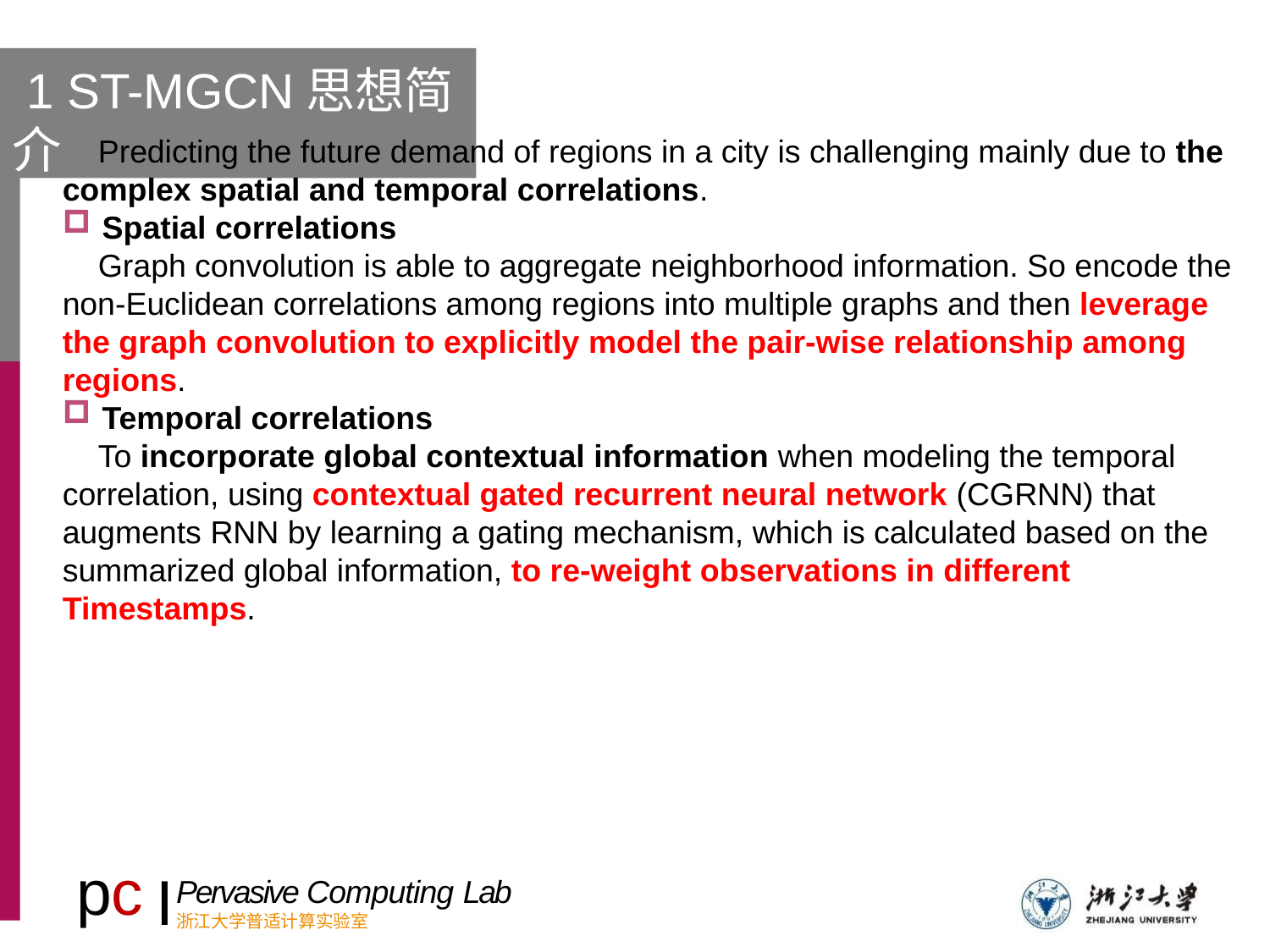

1 ST-MGCN思想简介

    Predicting the future demand of regions in a city is challenging mainly due to the complex spatial and temporal correlations.
Spatial correlations
    Graph convolution is able to aggregate neighborhood information. So encode the non-Euclidean correlations among regions into multiple graphs and then leverage the graph convolution to explicitly model the pair-wise relationship among regions.
Temporal correlations
    To incorporate global contextual information when modeling the temporal correlation, using contextual gated recurrent neural network (CGRNN) that augments RNN by learning a gating mechanism, which is calculated based on the summarized global information, to re-weight observations in different Timestamps.
pc
I
Pervasive Computing Lab
浙江大学普适计算实验室